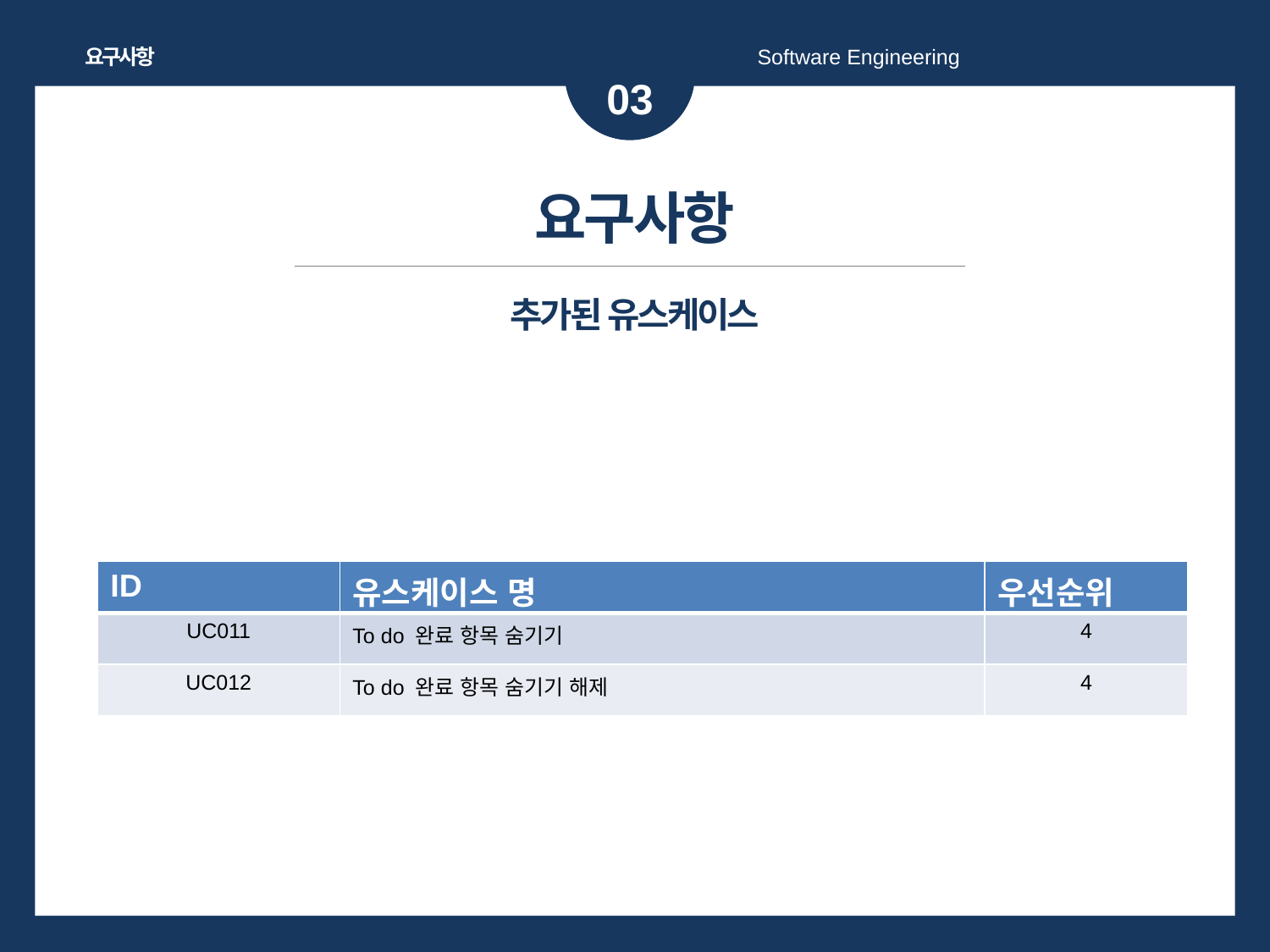

요구사항
Software Engineering

03

요구사항

추가된 유스케이스
| ID | 유스케이스 명 | 우선순위 |
| --- | --- | --- |
| UC011 | To do 완료 항목 숨기기 | 4 |
| UC012 | To do 완료 항목 숨기기 해제 | 4 |